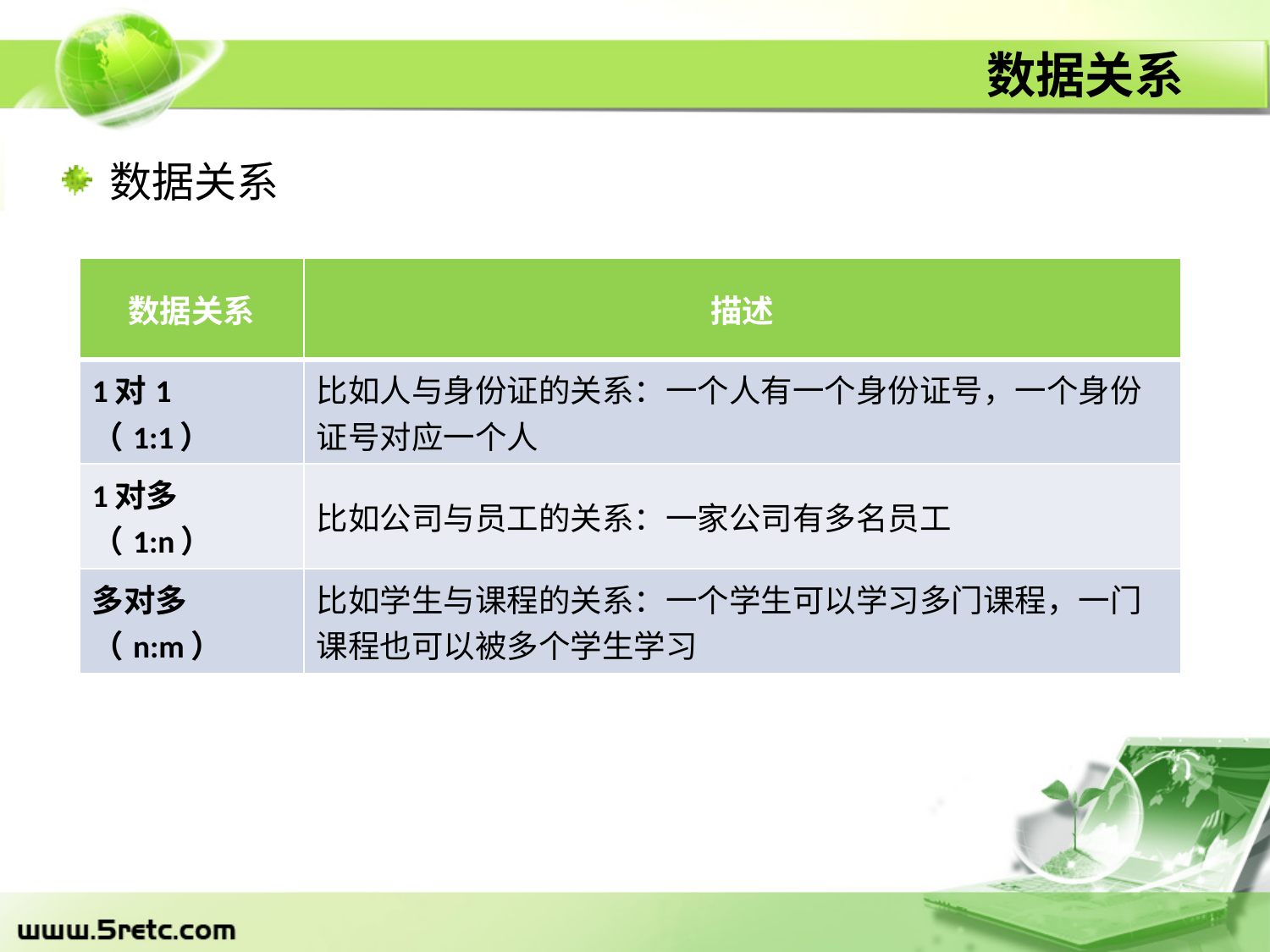

# 数据关系
数据关系

| 数据关系 | 描述 |
| --- | --- |
| 1对1 （1:1） | 比如人与身份证的关系：一个人有一个身份证号，一个身份证号对应一个人 |
| 1对多 （1:n） | 比如公司与员工的关系：一家公司有多名员工 |
| 多对多（n:m） | 比如学生与课程的关系：一个学生可以学习多门课程，一门课程也可以被多个学生学习 |